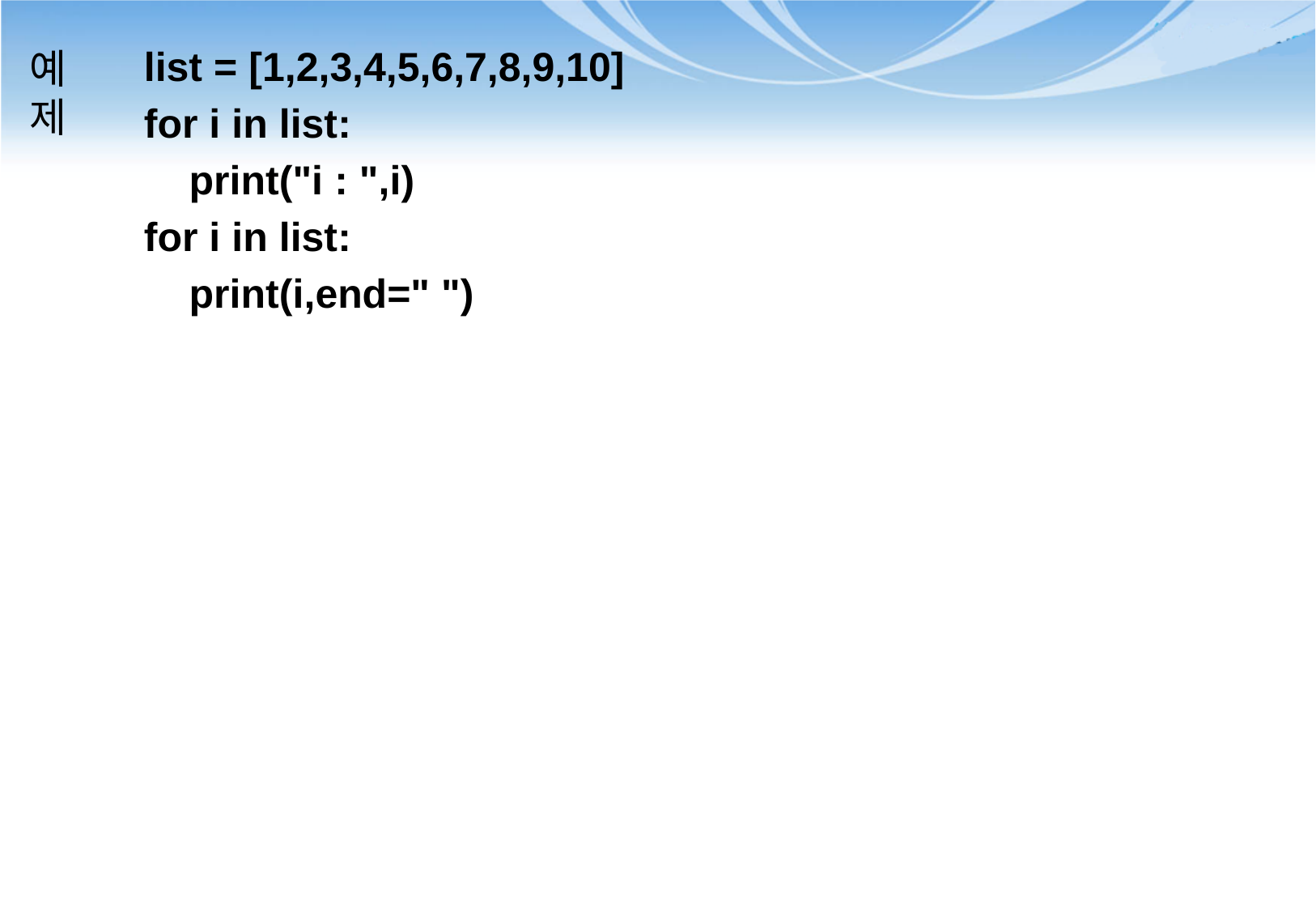

# 예 제
list = [1,2,3,4,5,6,7,8,9,10]
for i in list:
    print("i : ",i)
for i in list:
    print(i,end=" ")